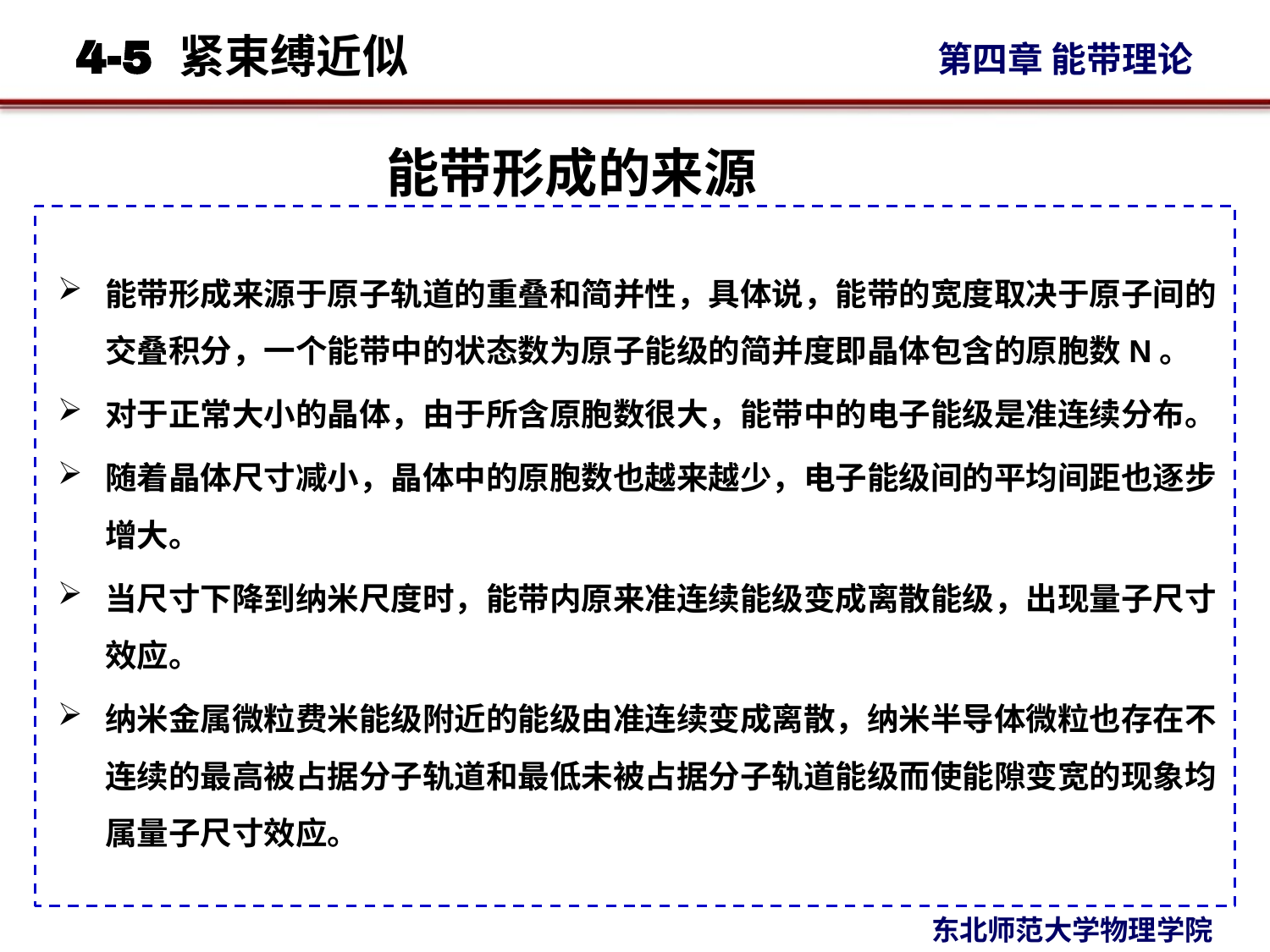

能带形成的来源

能带形成来源于原子轨道的重叠和简并性，具体说，能带的宽度取决于原子间的交叠积分，一个能带中的状态数为原子能级的简并度即晶体包含的原胞数N。
对于正常大小的晶体，由于所含原胞数很大，能带中的电子能级是准连续分布。
随着晶体尺寸减小，晶体中的原胞数也越来越少，电子能级间的平均间距也逐步增大。
当尺寸下降到纳米尺度时，能带内原来准连续能级变成离散能级，出现量子尺寸效应。
纳米金属微粒费米能级附近的能级由准连续变成离散，纳米半导体微粒也存在不连续的最高被占据分子轨道和最低未被占据分子轨道能级而使能隙变宽的现象均属量子尺寸效应。